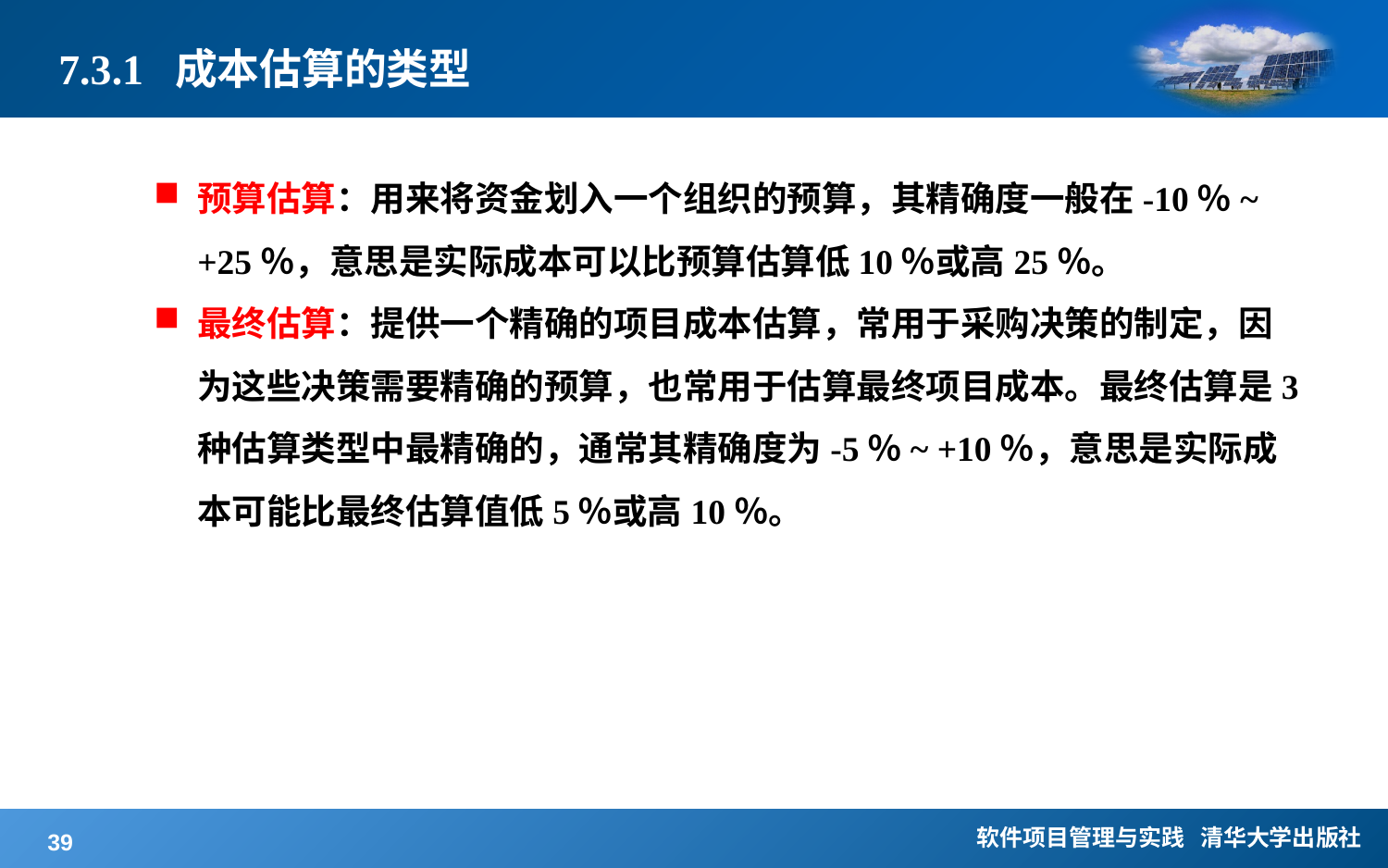

# 7.3.1  成本估算的类型
预算估算：用来将资金划入一个组织的预算，其精确度一般在-10％~ +25％，意思是实际成本可以比预算估算低10％或高25％。
最终估算：提供一个精确的项目成本估算，常用于采购决策的制定，因为这些决策需要精确的预算，也常用于估算最终项目成本。最终估算是3种估算类型中最精确的，通常其精确度为-5％~ +10％，意思是实际成本可能比最终估算值低5％或高10％。